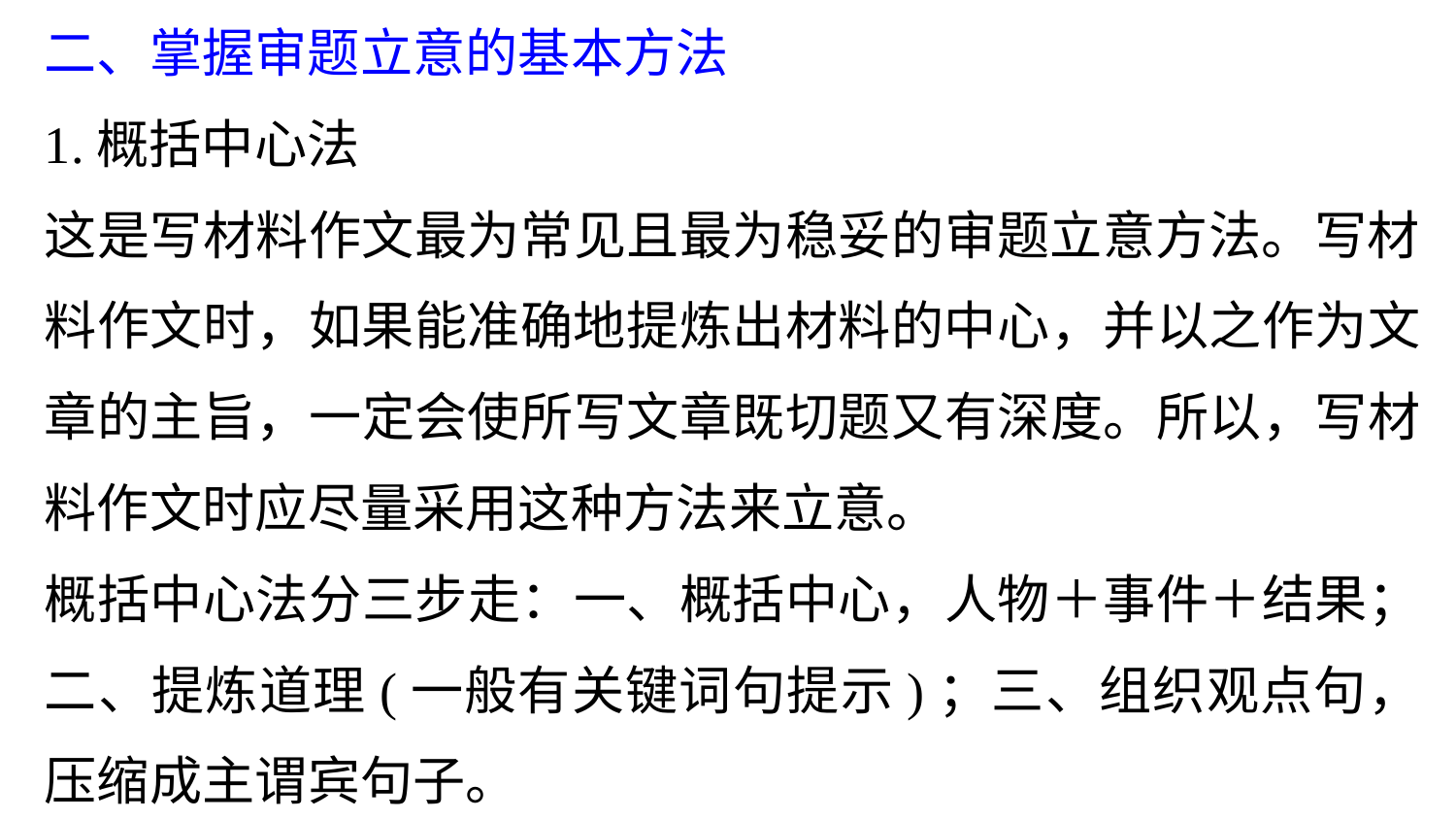

二、掌握审题立意的基本方法
1.概括中心法
这是写材料作文最为常见且最为稳妥的审题立意方法。写材料作文时，如果能准确地提炼出材料的中心，并以之作为文章的主旨，一定会使所写文章既切题又有深度。所以，写材料作文时应尽量采用这种方法来立意。
概括中心法分三步走：一、概括中心，人物＋事件＋结果；二、提炼道理(一般有关键词句提示)；三、组织观点句，压缩成主谓宾句子。